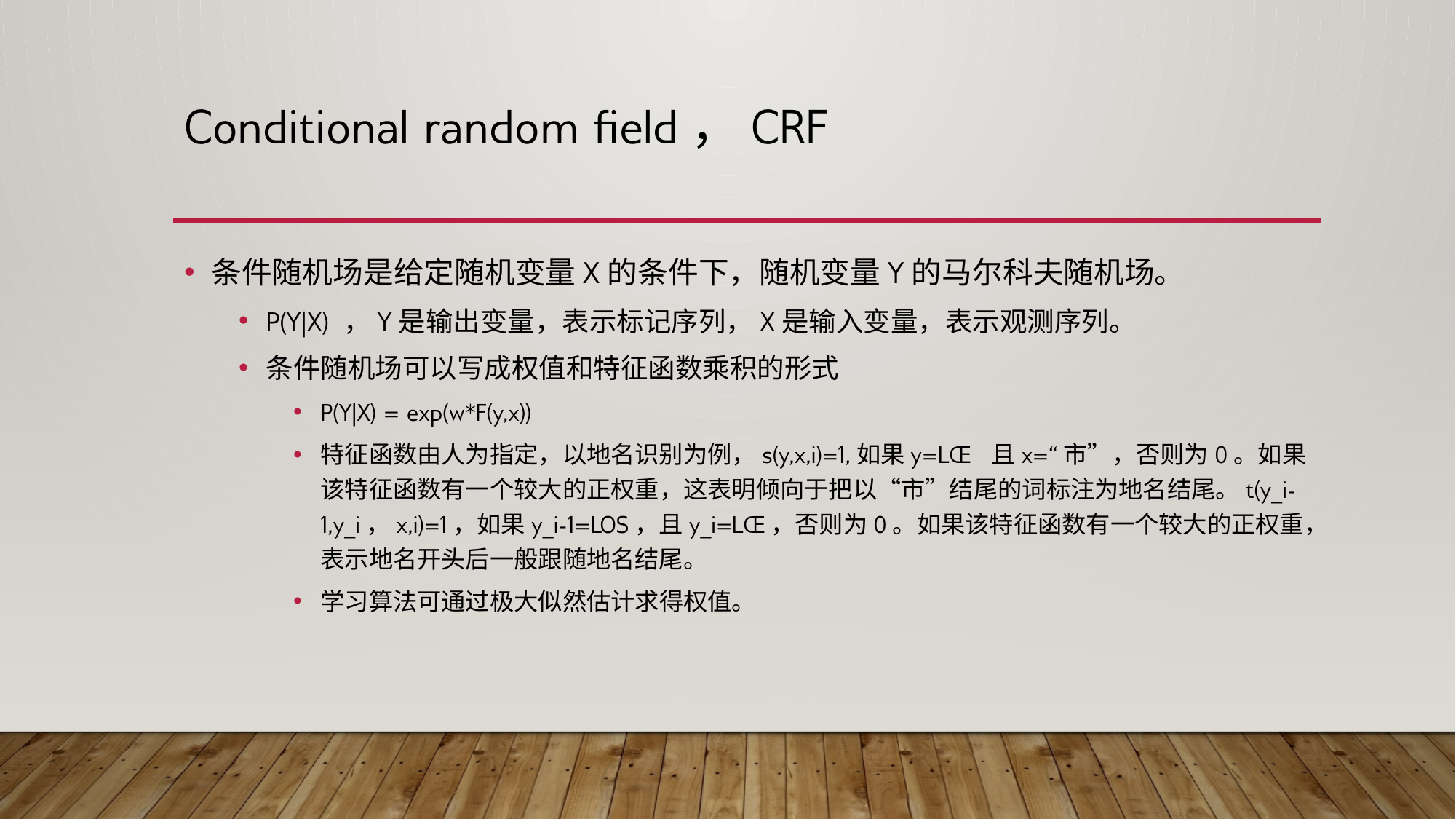

# Conditional random field，CRF
条件随机场是给定随机变量X的条件下，随机变量Y的马尔科夫随机场。
P(Y|X) ，Y是输出变量，表示标记序列，X是输入变量，表示观测序列。
条件随机场可以写成权值和特征函数乘积的形式
P(Y|X) = exp(w*F(y,x))
特征函数由人为指定，以地名识别为例，s(y,x,i)=1,如果y=LOE  且x=“市”，否则为0。如果该特征函数有一个较大的正权重，这表明倾向于把以“市”结尾的词标注为地名结尾。t(y_i-1,y_i，x,i)=1，如果y_i-1=LOS，且y_i=LOE，否则为0。如果该特征函数有一个较大的正权重，表示地名开头后一般跟随地名结尾。
学习算法可通过极大似然估计求得权值。